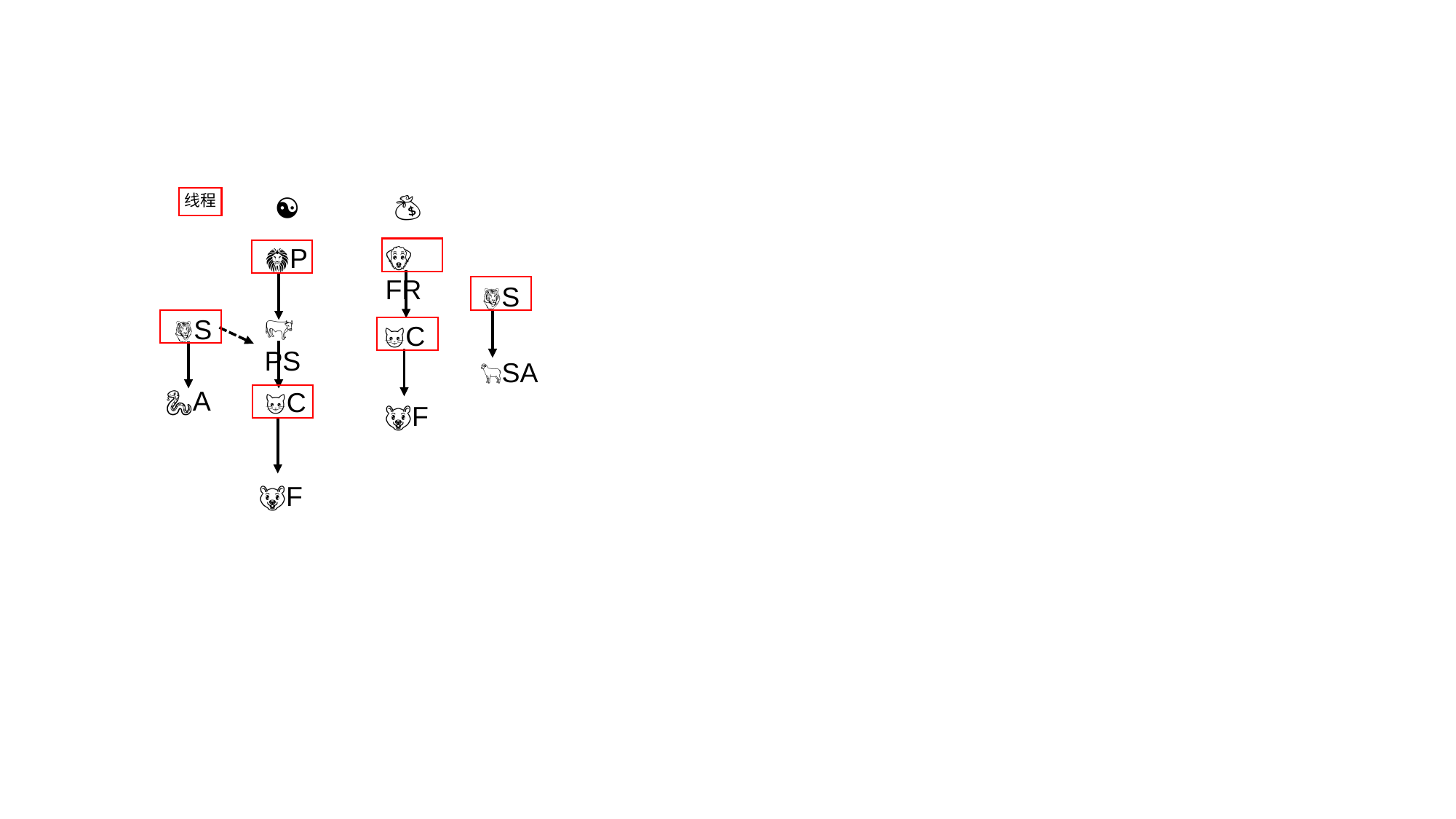

💰
线程
☯️

🐶FR
🦁️P

🐯S

🐂PS
🐯S

🐱C

🐑SA
🐍A
🐱C

🐻F
🐻F